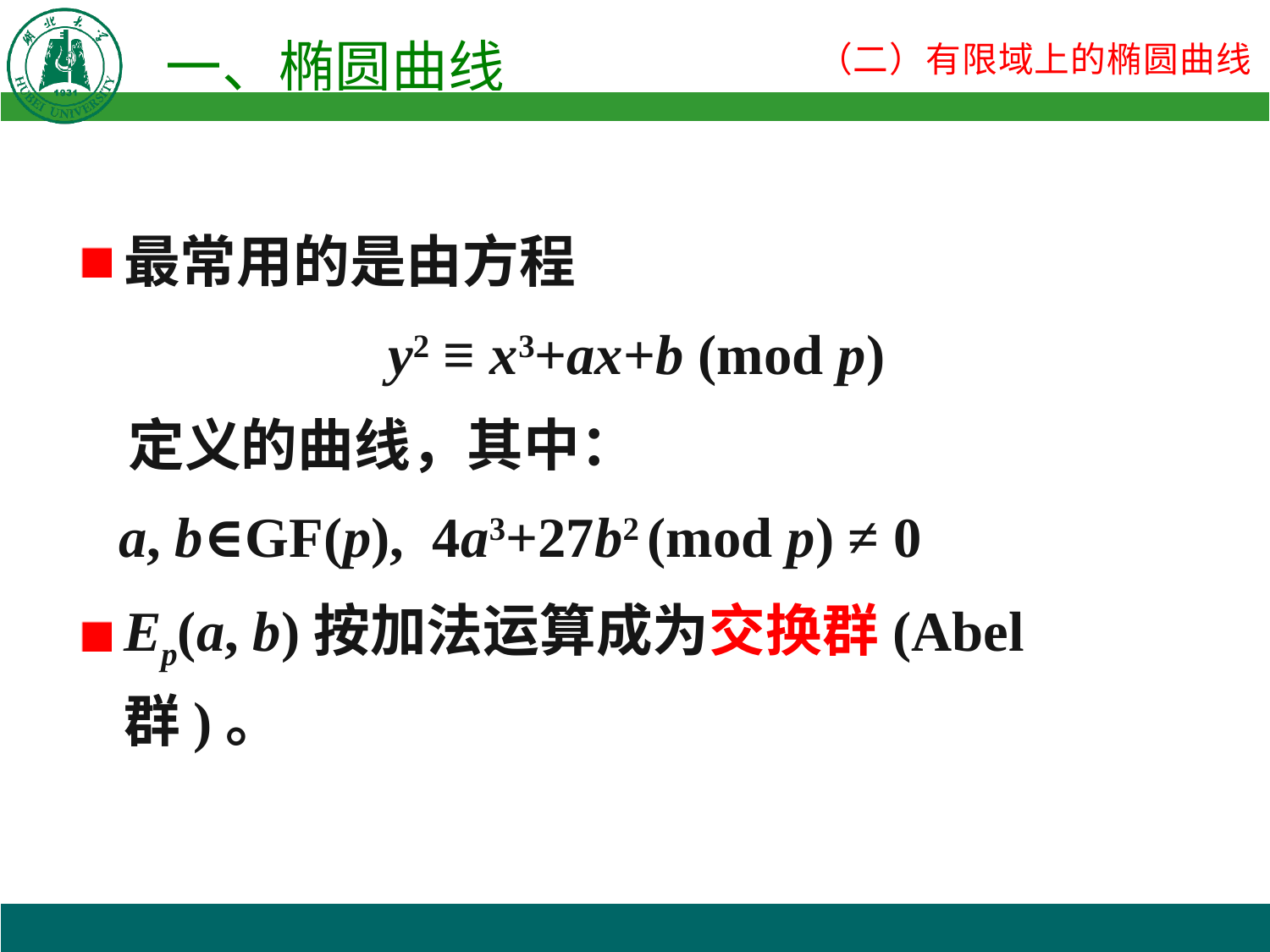

最常用的是由方程
                      y2 ≡ x3+ax+b (mod p)
   定义的曲线，其中：
   a, b∈GF(p),  4a3+27b2 (mod p) ≠ 0
Ep(a, b)按加法运算成为交换群(Abel群)。